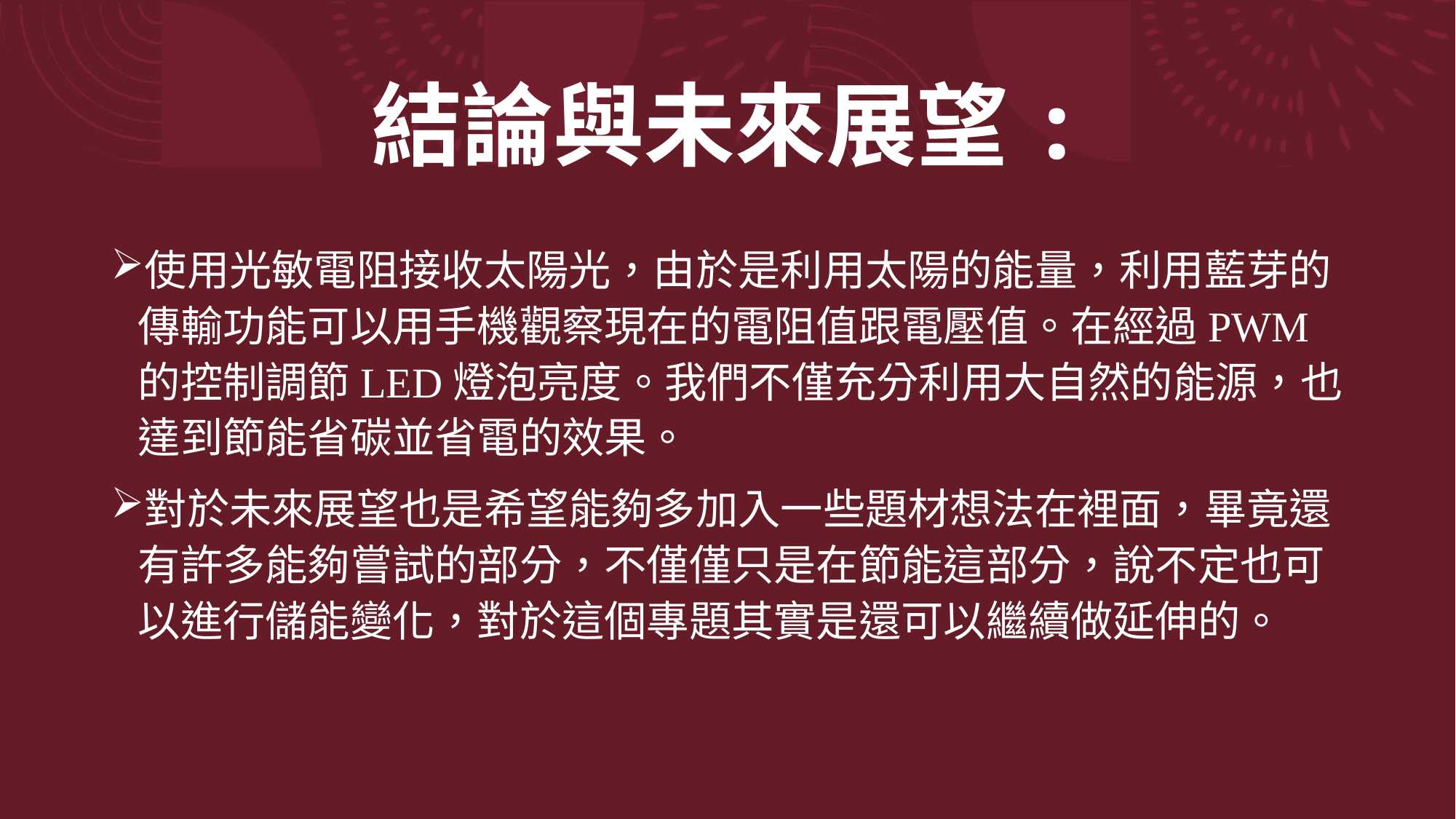

# 結論與未來展望:
使用光敏電阻接收太陽光，由於是利用太陽的能量，利用藍芽的傳輸功能可以用手機觀察現在的電阻值跟電壓值。在經過PWM的控制調節LED燈泡亮度。我們不僅充分利用大自然的能源，也達到節能省碳並省電的效果。
對於未來展望也是希望能夠多加入一些題材想法在裡面，畢竟還有許多能夠嘗試的部分，不僅僅只是在節能這部分，說不定也可以進行儲能變化，對於這個專題其實是還可以繼續做延伸的。